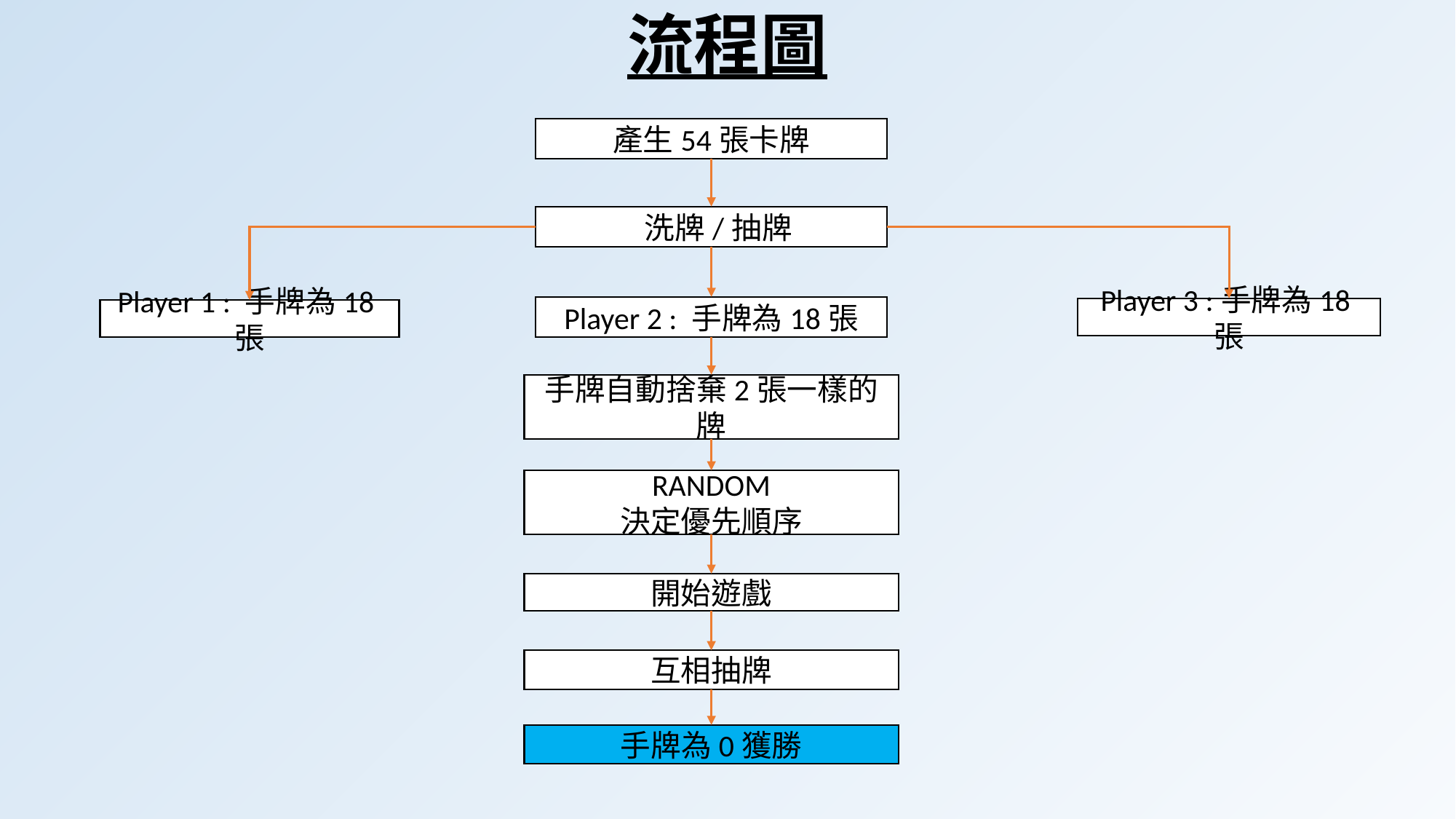

# 流程圖
產生54張卡牌
 洗牌/抽牌
Player 2 : 手牌為18張
Player 3 :手牌為18張
Player 1 : 手牌為18張
手牌自動捨棄2張一樣的牌
RANDOM
決定優先順序
開始遊戲
互相抽牌
手牌為0獲勝